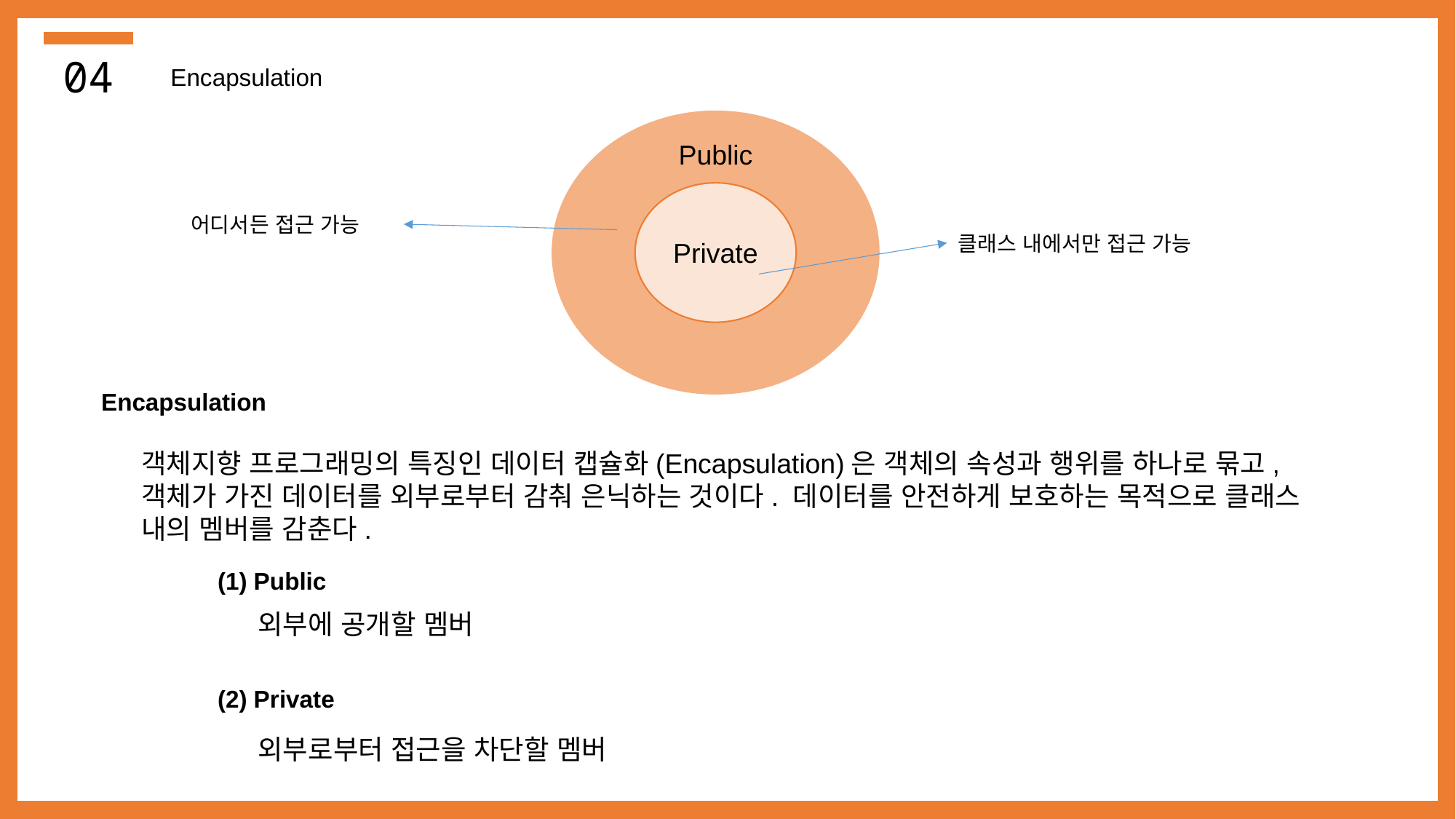

04

Encapsulation
Private
Public
Private
어디서든 접근 가능
클래스 내에서만 접근 가능
Encapsulation
객체지향 프로그래밍의 특징인 데이터 캡슐화(Encapsulation)은 객체의 속성과 행위를 하나로 묶고, 객체가 가진 데이터를 외부로부터 감춰 은닉하는 것이다. 데이터를 안전하게 보호하는 목적으로 클래스 내의 멤버를 감춘다.
(1) Public
외부에 공개할 멤버
(2) Private
외부로부터 접근을 차단할 멤버